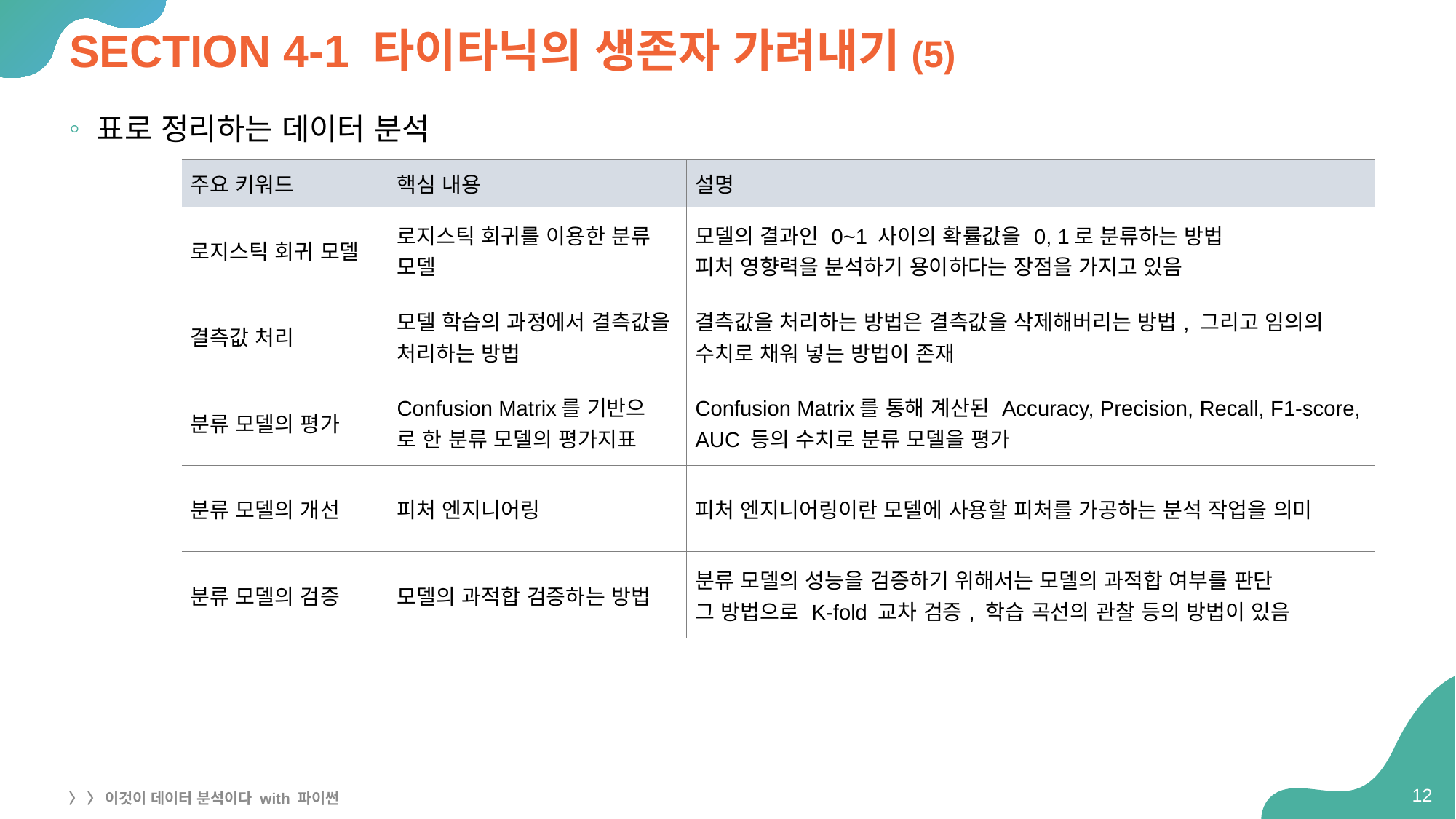

# SECTION 4-1 타이타닉의 생존자 가려내기(5)
표로 정리하는 데이터 분석

| 주요 키워드 | 핵심 내용 | 설명 |
| --- | --- | --- |
| 로지스틱 회귀 모델 | 로지스틱 회귀를 이용한 분류 모델 | 모델의 결과인 0~1 사이의 확률값을 0, 1로 분류하는 방법 피처 영향력을 분석하기 용이하다는 장점을 가지고 있음 |
| 결측값 처리 | 모델 학습의 과정에서 결측값을 처리하는 방법 | 결측값을 처리하는 방법은 결측값을 삭제해버리는 방법, 그리고 임의의 수치로 채워 넣는 방법이 존재 |
| 분류 모델의 평가 | Confusion Matrix를 기반으 로 한 분류 모델의 평가지표 | Confusion Matrix를 통해 계산된 Accuracy, Precision, Recall, F1-score, AUC 등의 수치로 분류 모델을 평가 |
| 분류 모델의 개선 | 피처 엔지니어링 | 피처 엔지니어링이란 모델에 사용할 피처를 가공하는 분석 작업을 의미 |
| 분류 모델의 검증 | 모델의 과적합 검증하는 방법 | 분류 모델의 성능을 검증하기 위해서는 모델의 과적합 여부를 판단 그 방법으로 K-fold 교차 검증, 학습 곡선의 관찰 등의 방법이 있음 |
12
〉 〉 이것이 데이터 분석이다 with 파이썬